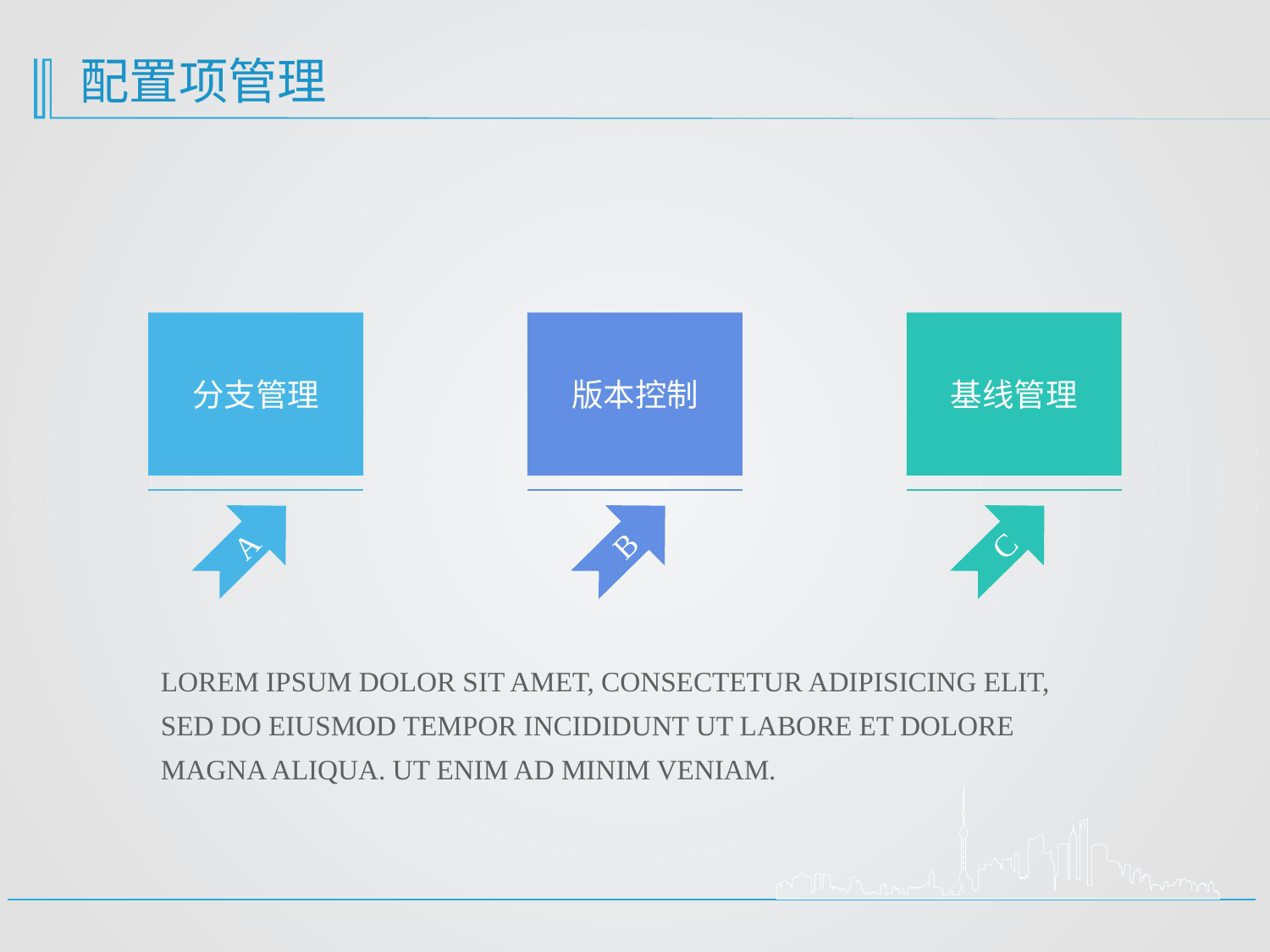

# 配置项管理

分支管理
版本控制
基线管理
A
B
C
LOREM IPSUM DOLOR SIT AMET, CONSECTETUR ADIPISICING ELIT, SED DO EIUSMOD TEMPOR INCIDIDUNT UT LABORE ET DOLORE MAGNA ALIQUA. UT ENIM AD MINIM VENIAM.